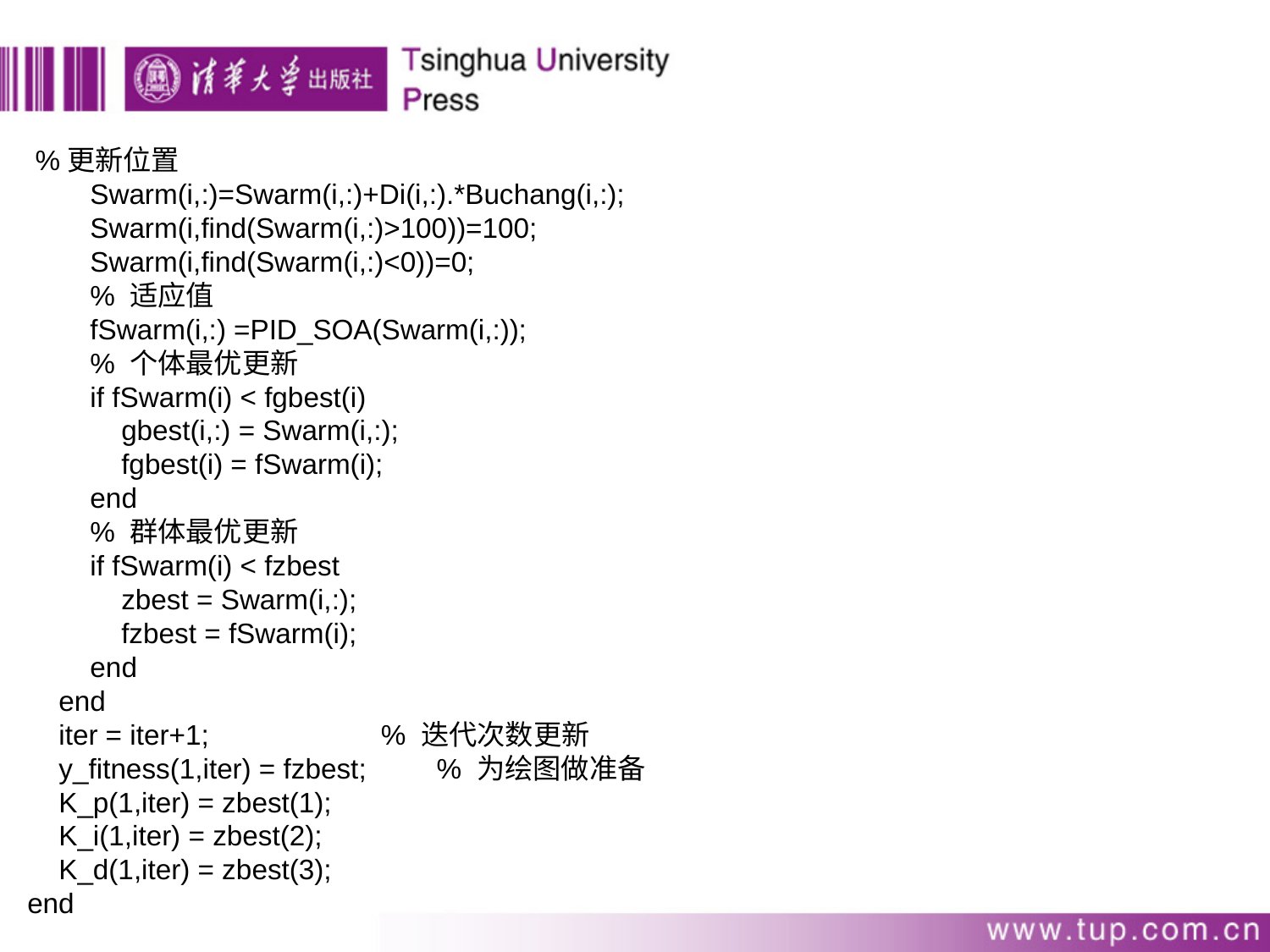

%更新位置
        Swarm(i,:)=Swarm(i,:)+Di(i,:).*Buchang(i,:);
        Swarm(i,find(Swarm(i,:)>100))=100;
        Swarm(i,find(Swarm(i,:)<0))=0;
        % 适应值
        fSwarm(i,:) =PID_SOA(Swarm(i,:));
        % 个体最优更新
        if fSwarm(i) < fgbest(i)
            gbest(i,:) = Swarm(i,:);
            fgbest(i) = fSwarm(i);
        end
        % 群体最优更新
        if fSwarm(i) < fzbest
            zbest = Swarm(i,:);
            fzbest = fSwarm(i);
        end
    end
    iter = iter+1;                      % 迭代次数更新
    y_fitness(1,iter) = fzbest;         % 为绘图做准备
    K_p(1,iter) = zbest(1);
    K_i(1,iter) = zbest(2);
    K_d(1,iter) = zbest(3);
end